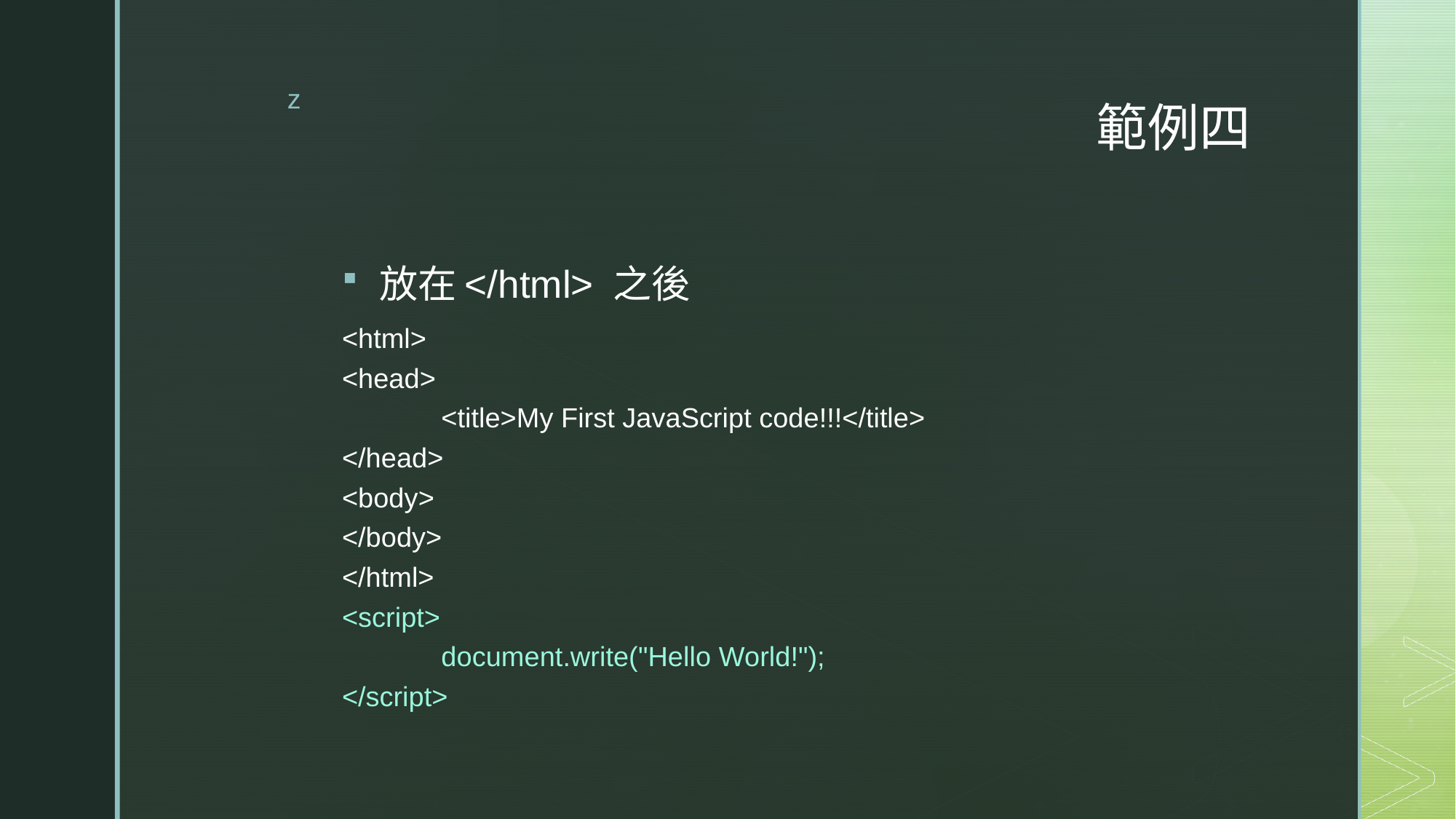

# 範例四
放在</html> 之後
<html>
<head>
	<title>My First JavaScript code!!!</title>
</head>
<body>
</body>
</html>
<script>
	document.write("Hello World!");
</script>